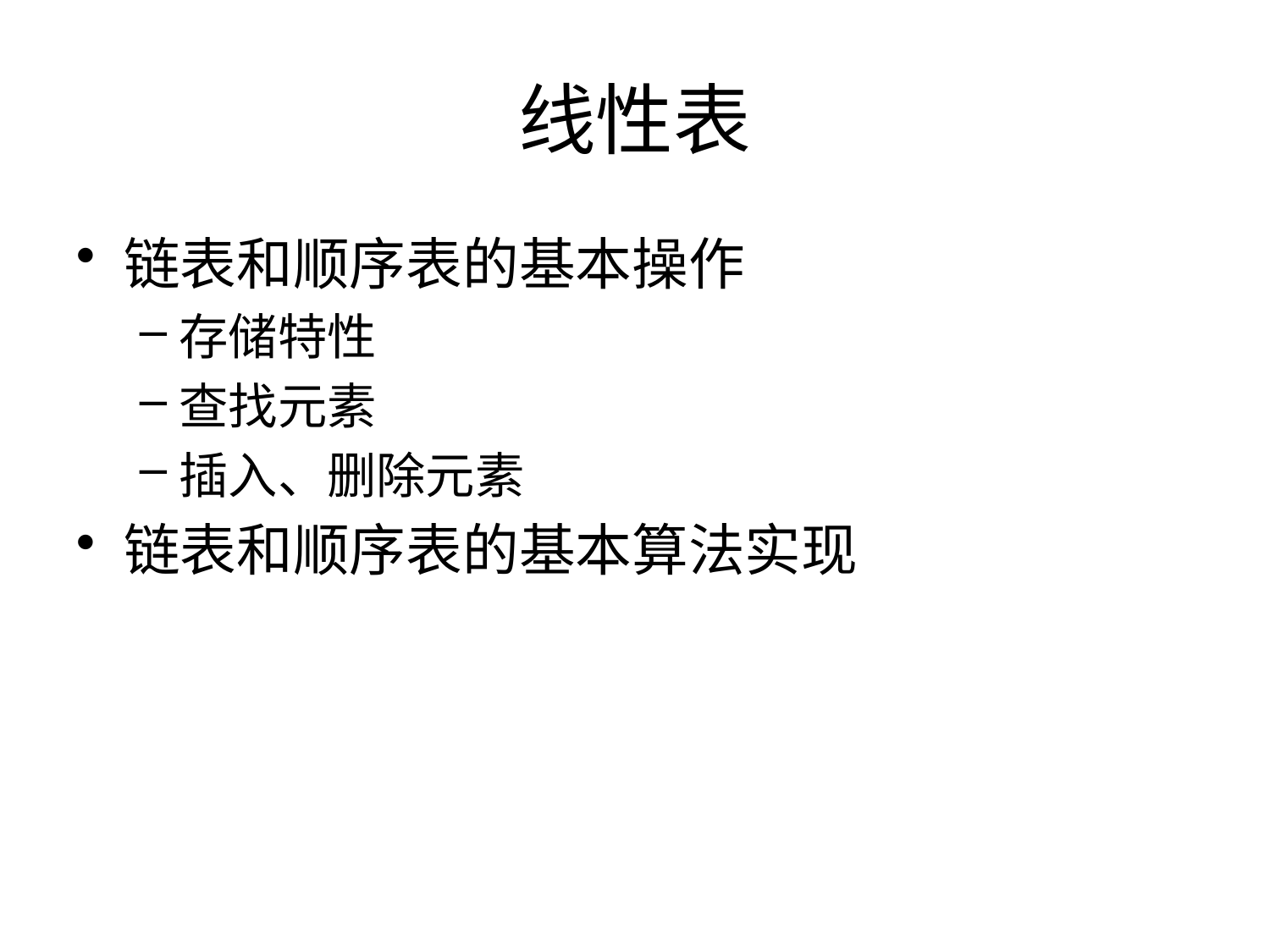

# 线性表
链表和顺序表的基本操作
存储特性
查找元素
插入、删除元素
链表和顺序表的基本算法实现